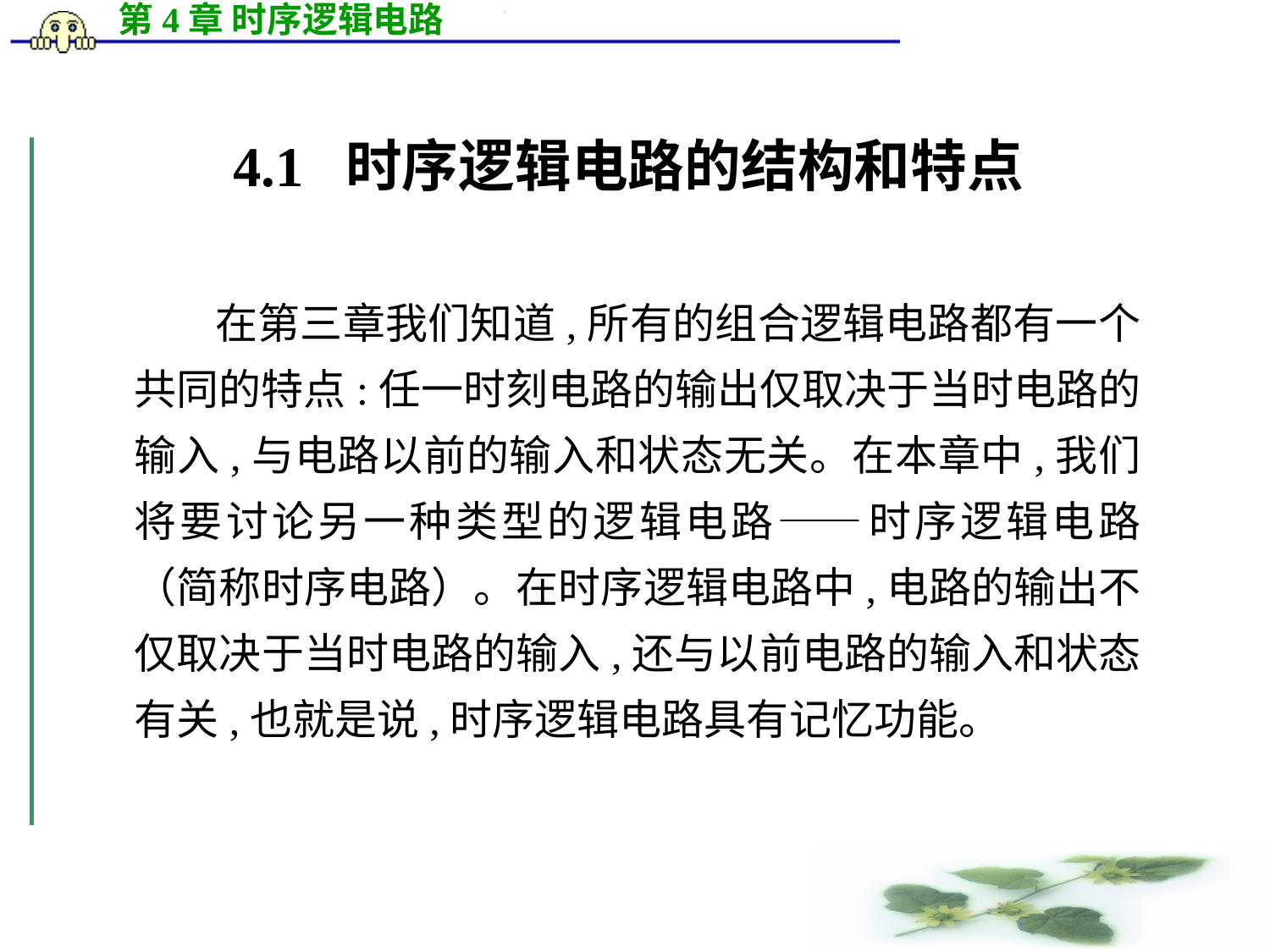

# 4.1  时序逻辑电路的结构和特点
            在第三章我们知道,所有的组合逻辑电路都有一个共同的特点:任一时刻电路的输出仅取决于当时电路的输入,与电路以前的输入和状态无关。在本章中,我们将要讨论另一种类型的逻辑电路——时序逻辑电路（简称时序电路）。在时序逻辑电路中,电路的输出不仅取决于当时电路的输入,还与以前电路的输入和状态有关,也就是说,时序逻辑电路具有记忆功能。